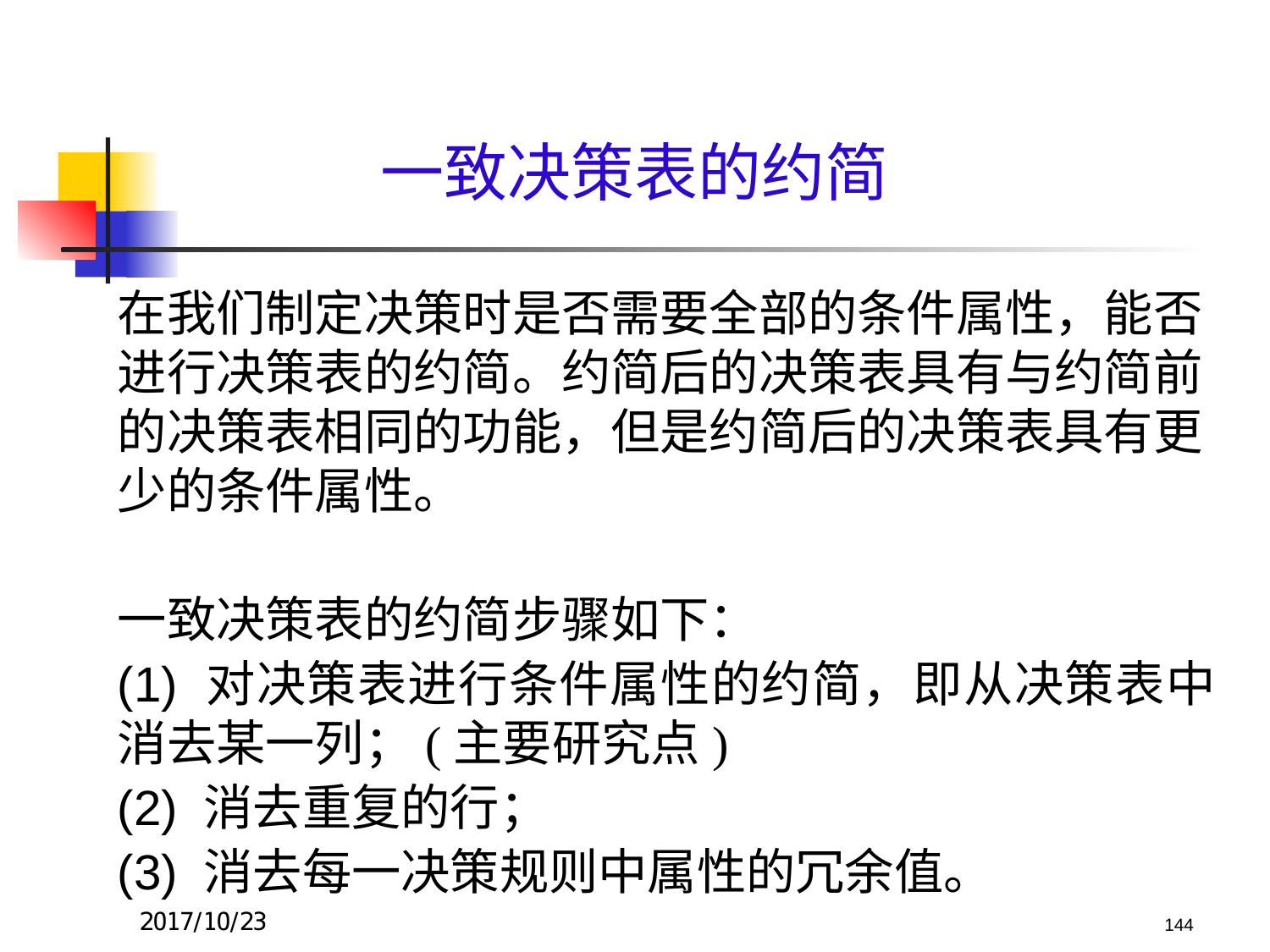

# 一致决策表的约简
	在我们制定决策时是否需要全部的条件属性，能否进行决策表的约简。约简后的决策表具有与约简前的决策表相同的功能，但是约简后的决策表具有更少的条件属性。

	一致决策表的约简步骤如下：
	(1) 对决策表进行条件属性的约简，即从决策表中消去某一列；(主要研究点)
	(2) 消去重复的行；
	(3) 消去每一决策规则中属性的冗余值。

2017/10/23
144